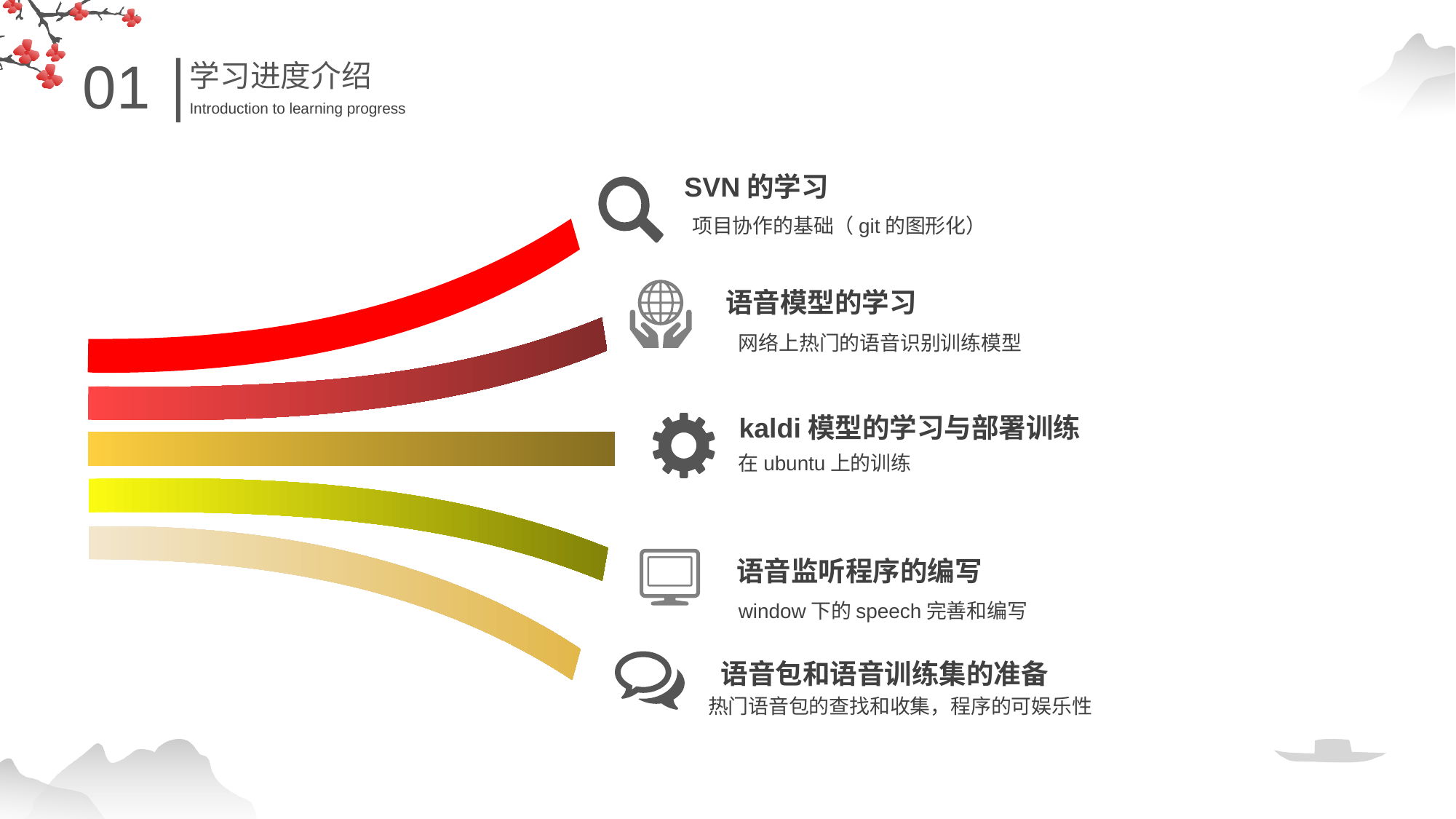

01
学习进度介绍

Introduction to learning progress
SVN的学习

项目协作的基础（git的图形化）

语音模型的学习
网络上热门的语音识别训练模型

kaldi模型的学习与部署训练

在ubuntu上的训练

语音监听程序的编写
window下的speech完善和编写
语音包和语音训练集的准备

热门语音包的查找和收集，程序的可娱乐性